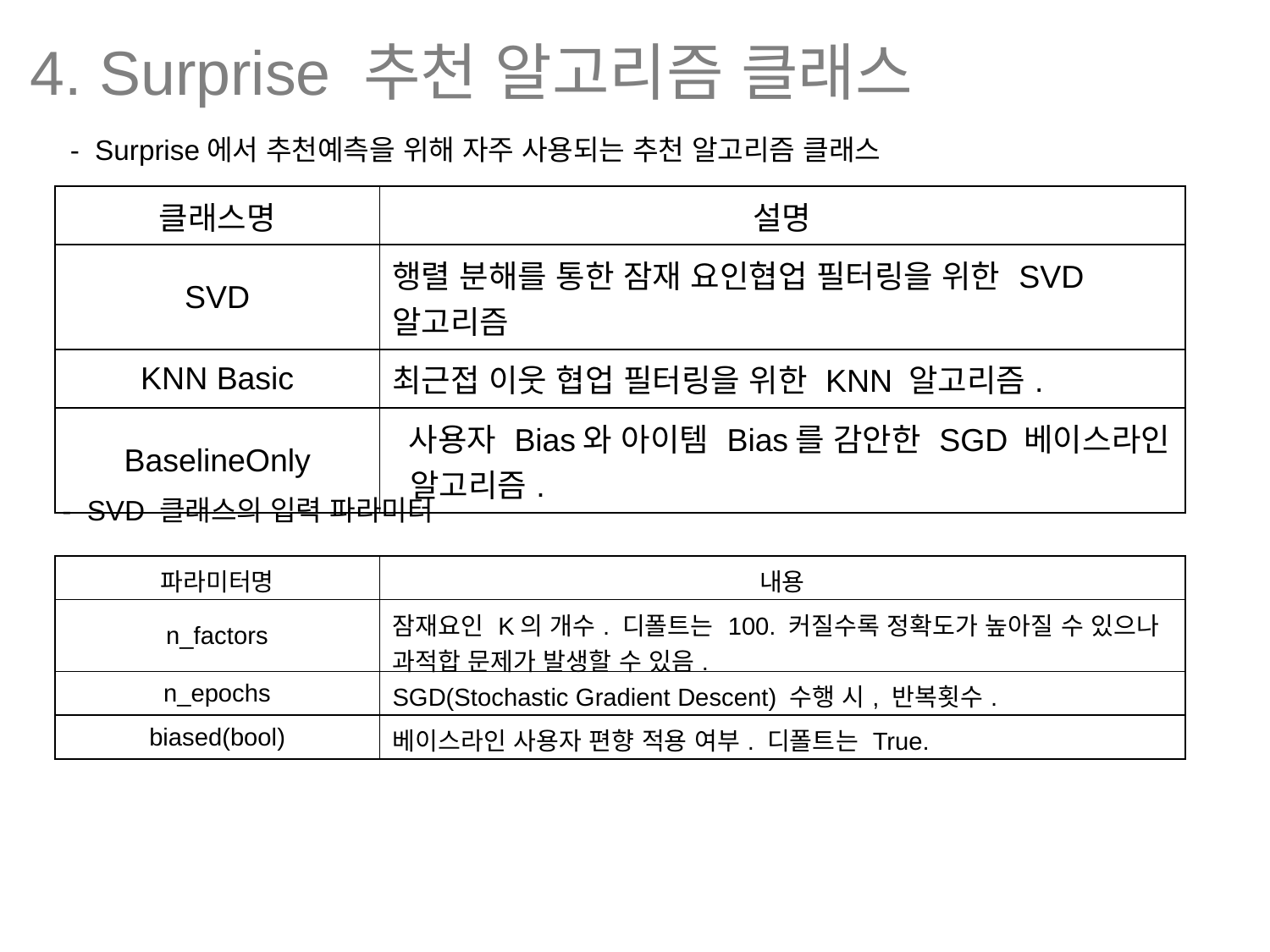

# 4. Surprise 추천 알고리즘 클래스
  -  Surprise에서 추천예측을 위해 자주 사용되는 추천 알고리즘 클래스
| 클래스명 | 설명 |
| --- | --- |
| SVD | 행렬 분해를 통한 잠재 요인협업 필터링을 위한 SVD 알고리즘 |
| KNN Basic | 최근접 이웃 협업 필터링을 위한 KNN 알고리즘. |
| BaselineOnly | 사용자 Bias와 아이템 Bias를 감안한 SGD 베이스라인 알고리즘. |
  -  SVD 클래스의 입력 파라미터
| 파라미터명 | 내용 |
| --- | --- |
| n\_factors | 잠재요인 K의 개수. 디폴트는 100. 커질수록 정확도가 높아질 수 있으나 과적합 문제가 발생할 수 있음. |
| n\_epochs | SGD(Stochastic Gradient Descent) 수행 시, 반복횟수. |
| biased(bool) | 베이스라인 사용자 편향 적용 여부. 디폴트는 True. |